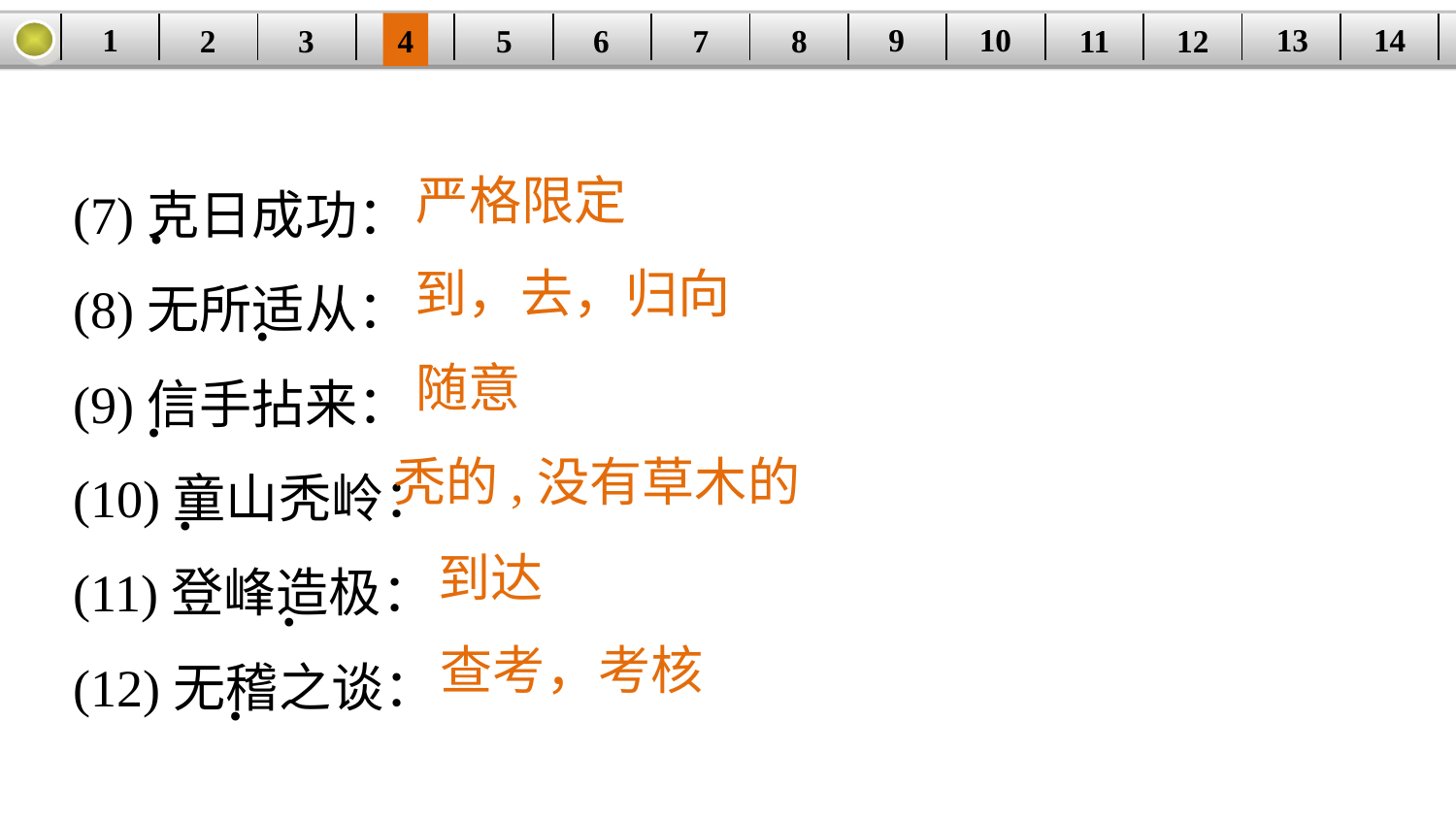

14
9
10
1
13
3
4
5
6
8
11
2
12
|  |  |  |  |  |  |  |  |  |  |  |  |  |  |
| --- | --- | --- | --- | --- | --- | --- | --- | --- | --- | --- | --- | --- | --- |
7

(7)克日成功：
(8)无所适从：
(9)信手拈来：
(10)童山秃岭：
(11)登峰造极：
(12)无稽之谈：
严格限定
·
到，去，归向
·
随意
·
秃的,没有草木的
·
到达
·
查考，考核
·